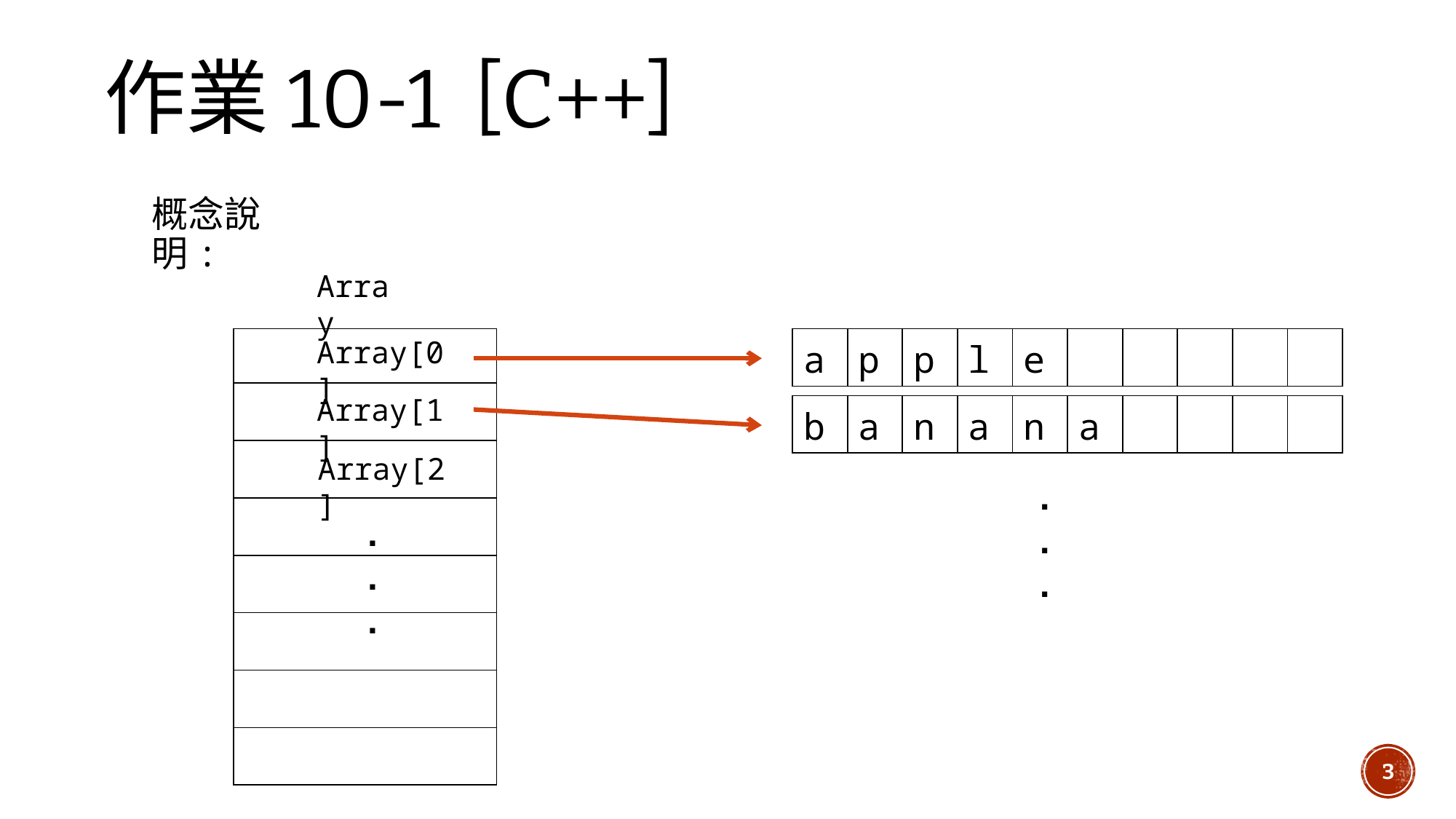

# 作業10-1  [C++]
概念說明:
Array
Array[0]
|  |
| --- |
|  |
|  |
|  |
|  |
|  |
|  |
|  |
| a | p | p | l | e |  |  |  |  |  |
| --- | --- | --- | --- | --- | --- | --- | --- | --- | --- |
Array[1]
| b | a | n | a | n | a |  |  |  |  |
| --- | --- | --- | --- | --- | --- | --- | --- | --- | --- |
Array[2]
.
.
.
.
.
.
3